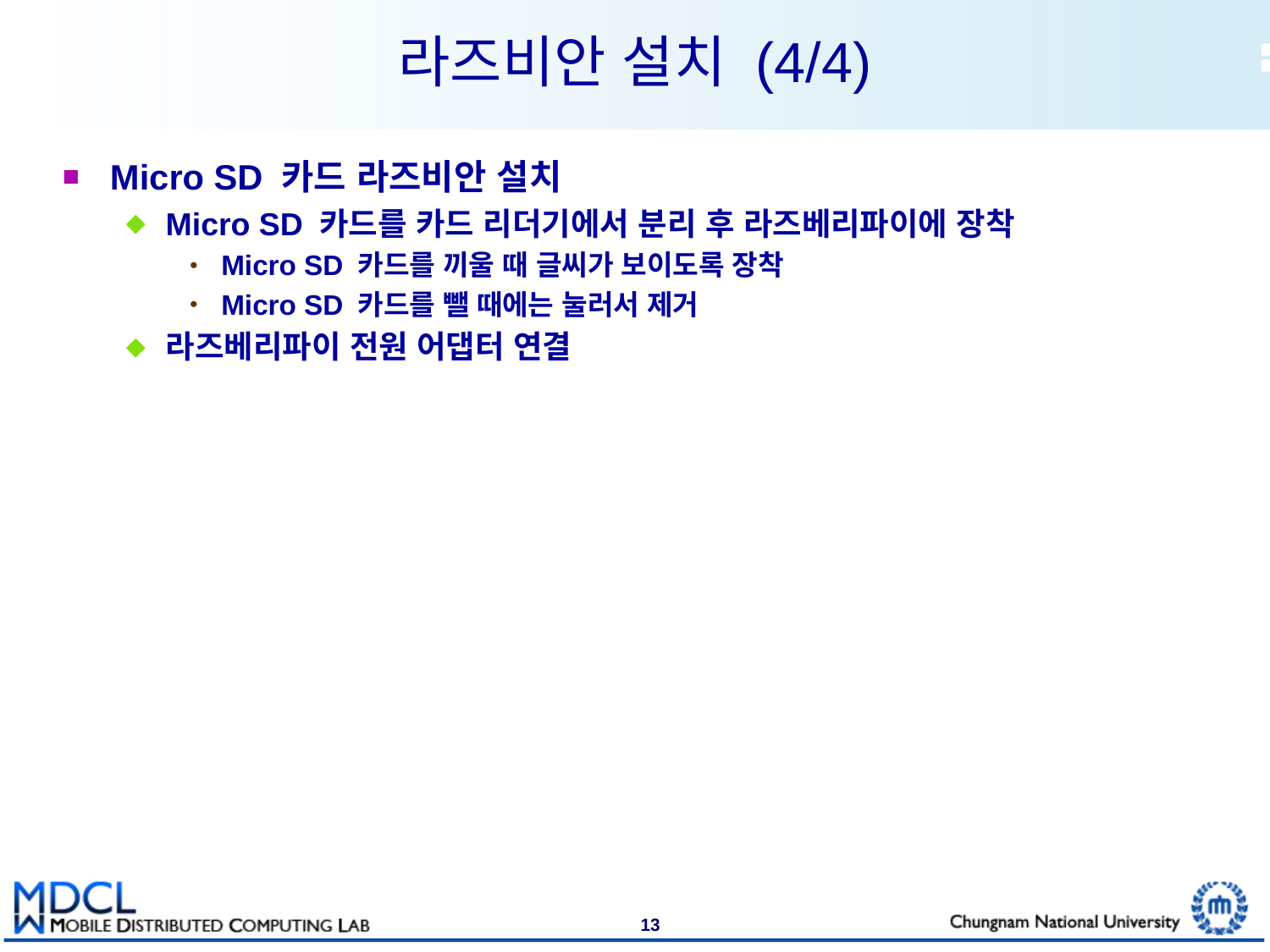

# 라즈비안 설치 (4/4)
Micro SD 카드 라즈비안 설치
Micro SD 카드를 카드 리더기에서 분리 후 라즈베리파이에 장착
Micro SD 카드를 끼울 때 글씨가 보이도록 장착
Micro SD 카드를 뺄 때에는 눌러서 제거
라즈베리파이 전원 어댑터 연결